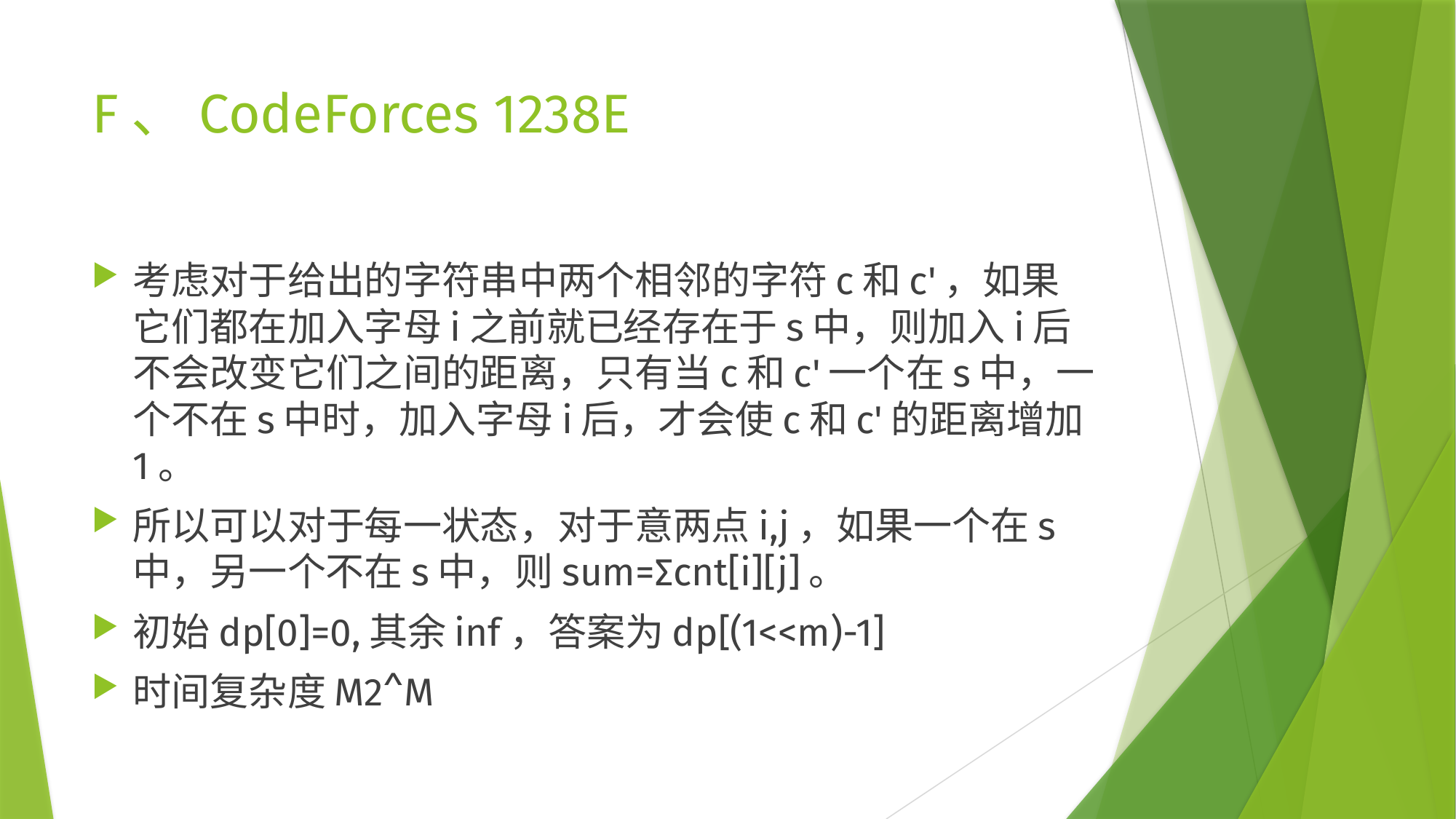

# F、CodeForces 1238E
考虑对于给出的字符串中两个相邻的字符c和c'，如果它们都在加入字母i之前就已经存在于s中，则加入i后不会改变它们之间的距离，只有当c和c'一个在s中，一个不在s中时，加入字母i后，才会使c和c'的距离增加1。
所以可以对于每一状态，对于意两点i,j，如果一个在s中，另一个不在s中，则sum=∑cnt[i][j]。
初始dp[0]=0,其余inf，答案为dp[(1<<m)-1]
时间复杂度M2^M